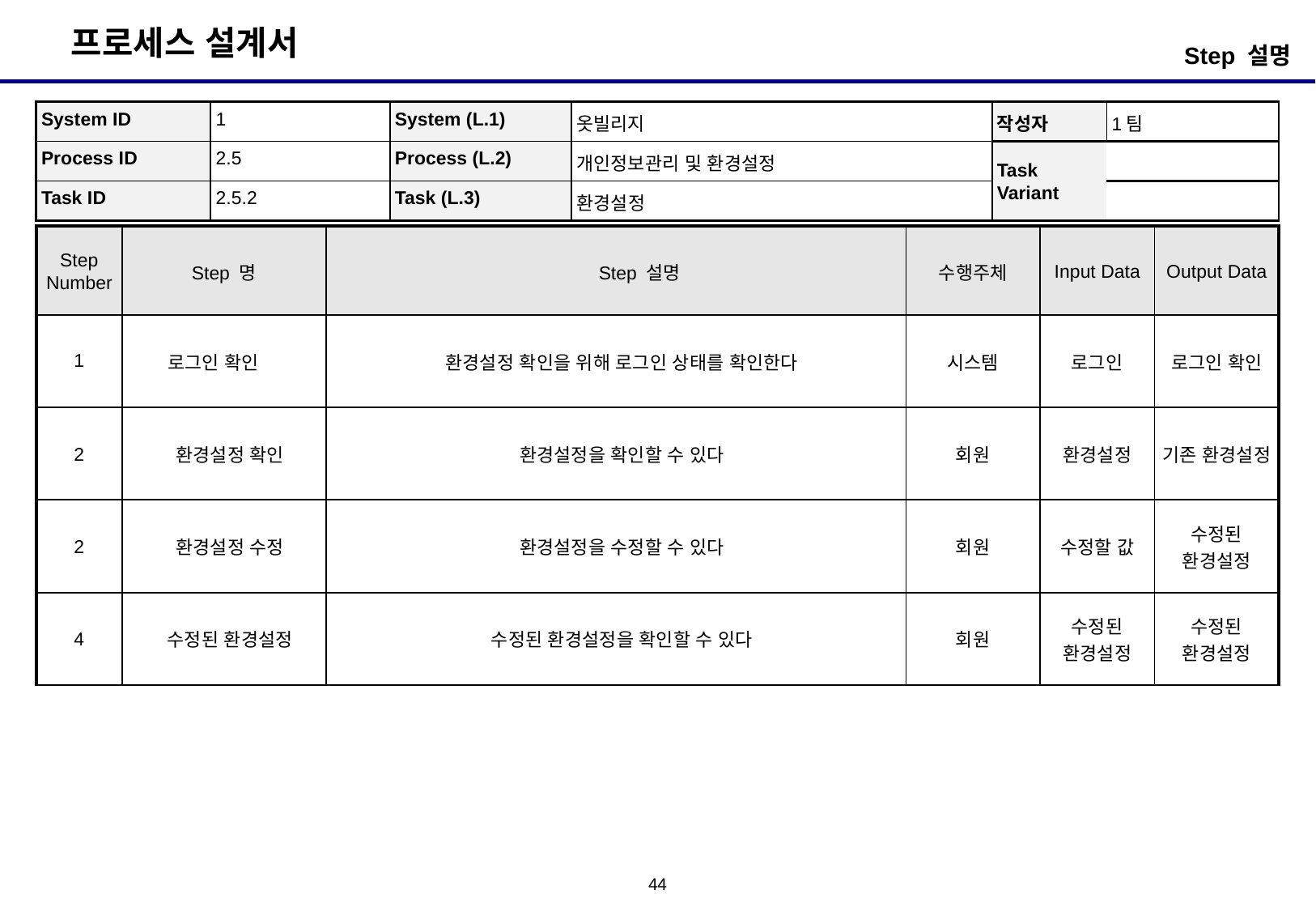

Step 설명
| System ID | 1 | System (L.1) | 옷빌리지 | 작성자 | 1팀 |
| --- | --- | --- | --- | --- | --- |
| Process ID | 2.5 | Process (L.2) | 개인정보관리 및 환경설정 | Task Variant |  |
| Task ID | 2.5.2 | Task (L.3) | 환경설정 |  |  |
| Step Number | Step 명 | Step 설명 | 수행주체 | Input Data | Output Data |
| --- | --- | --- | --- | --- | --- |
| 1 | 로그인 확인 | 환경설정 확인을 위해 로그인 상태를 확인한다 | 시스템 | 로그인 | 로그인 확인 |
| 2 | 환경설정 확인 | 환경설정을 확인할 수 있다 | 회원 | 환경설정 | 기존 환경설정 |
| 2 | 환경설정 수정 | 환경설정을 수정할 수 있다 | 회원 | 수정할 값 | 수정된 환경설정 |
| 4 | 수정된 환경설정 | 수정된 환경설정을 확인할 수 있다 | 회원 | 수정된 환경설정 | 수정된 환경설정 |